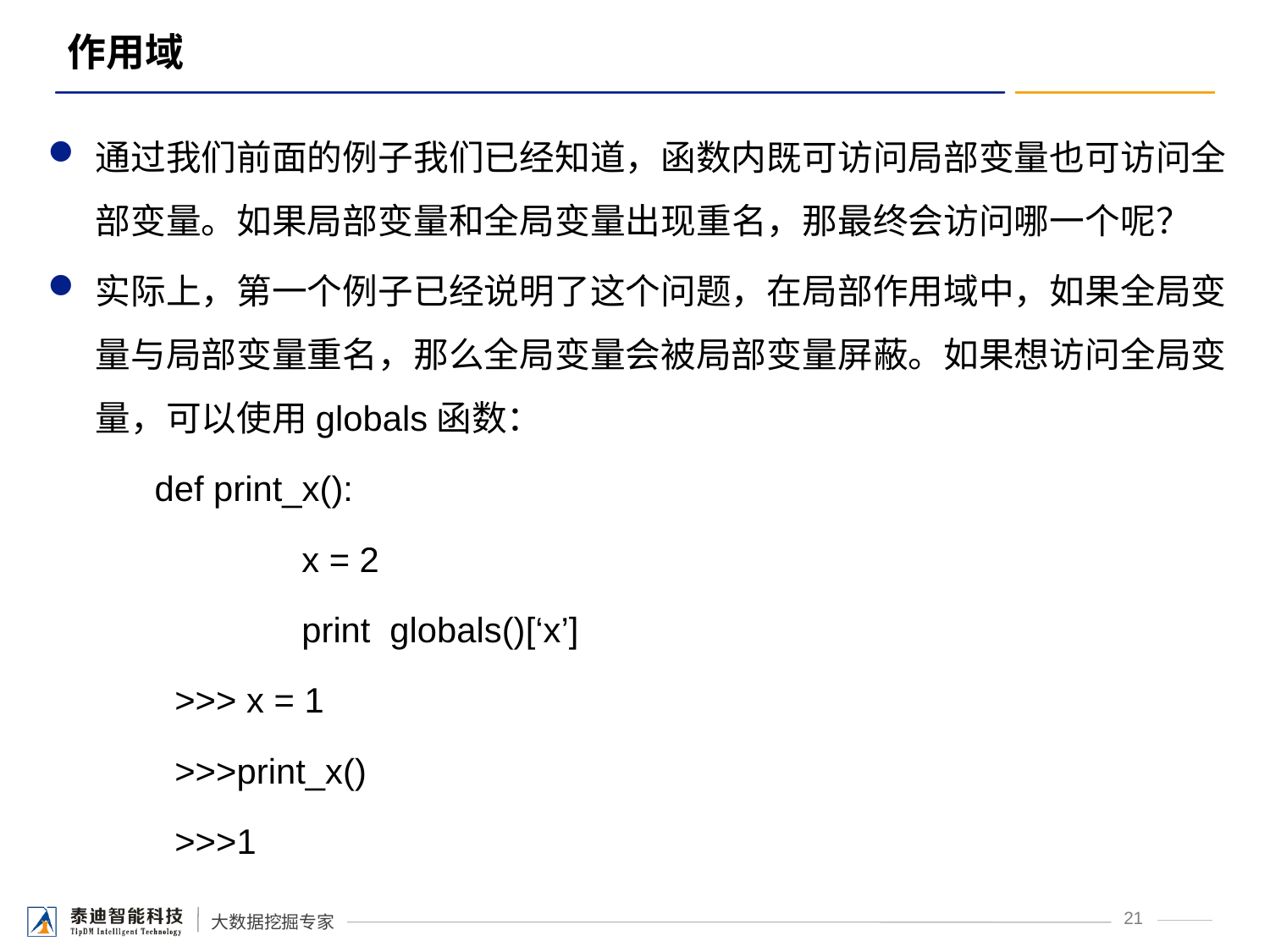

# 作用域
通过我们前面的例子我们已经知道，函数内既可访问局部变量也可访问全部变量。如果局部变量和全局变量出现重名，那最终会访问哪一个呢？
实际上，第一个例子已经说明了这个问题，在局部作用域中，如果全局变量与局部变量重名，那么全局变量会被局部变量屏蔽。如果想访问全局变量，可以使用globals函数：
           def print_x():
		x = 2
		print  globals()[‘x’]
	>>> x = 1
	>>>print_x()
	>>>1